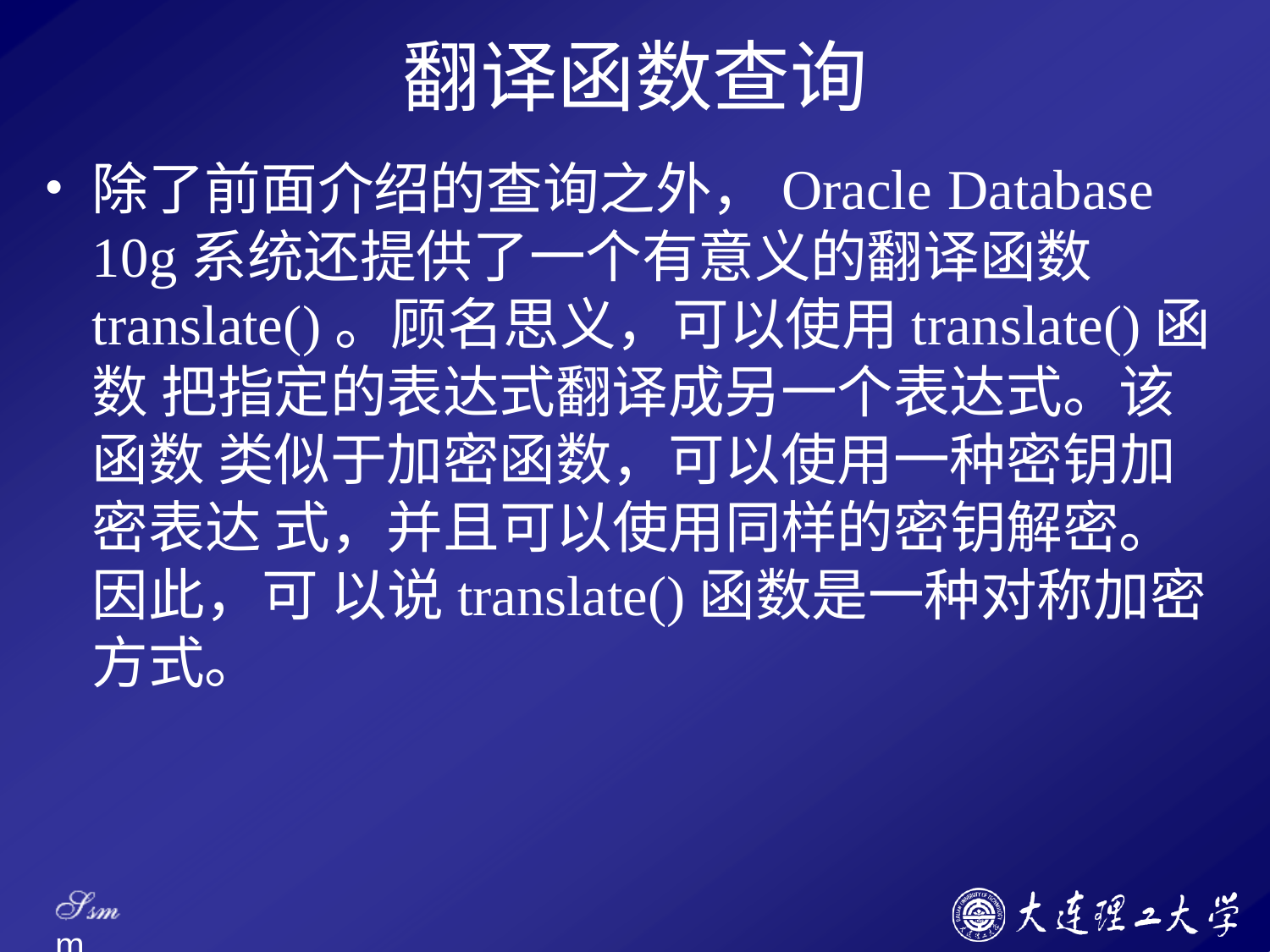

# 翻译函数查询
除了前面介绍的查询之外，Oracle Database  10g系统还提供了一个有意义的翻译函数 translate()。顾名思义，可以使用translate()函数 把指定的表达式翻译成另一个表达式。该函数 类似于加密函数，可以使用一种密钥加密表达 式，并且可以使用同样的密钥解密。因此，可 以说translate()函数是一种对称加密方式。

Ssm